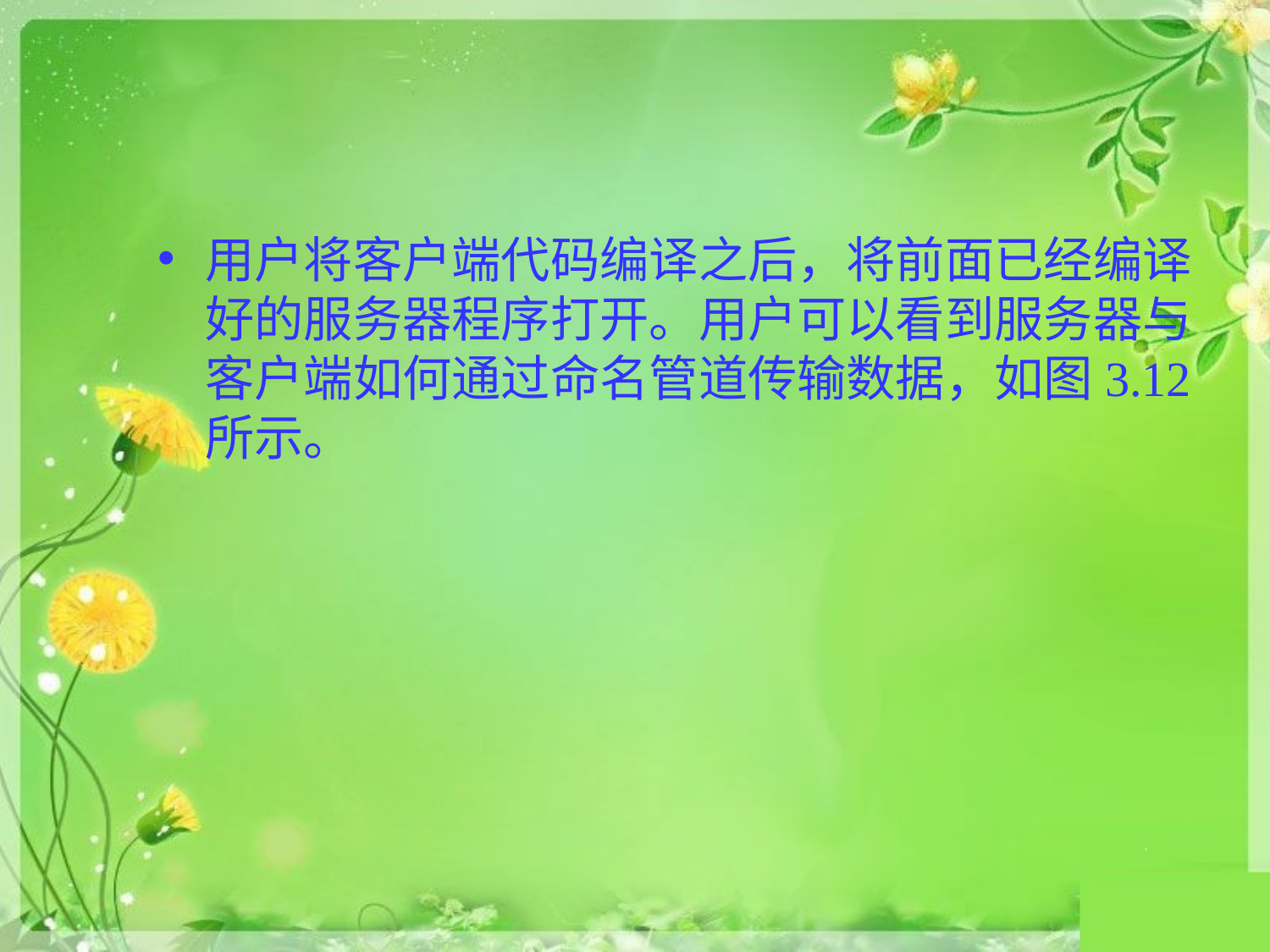

#
用户将客户端代码编译之后，将前面已经编译好的服务器程序打开。用户可以看到服务器与客户端如何通过命名管道传输数据，如图3.12所示。